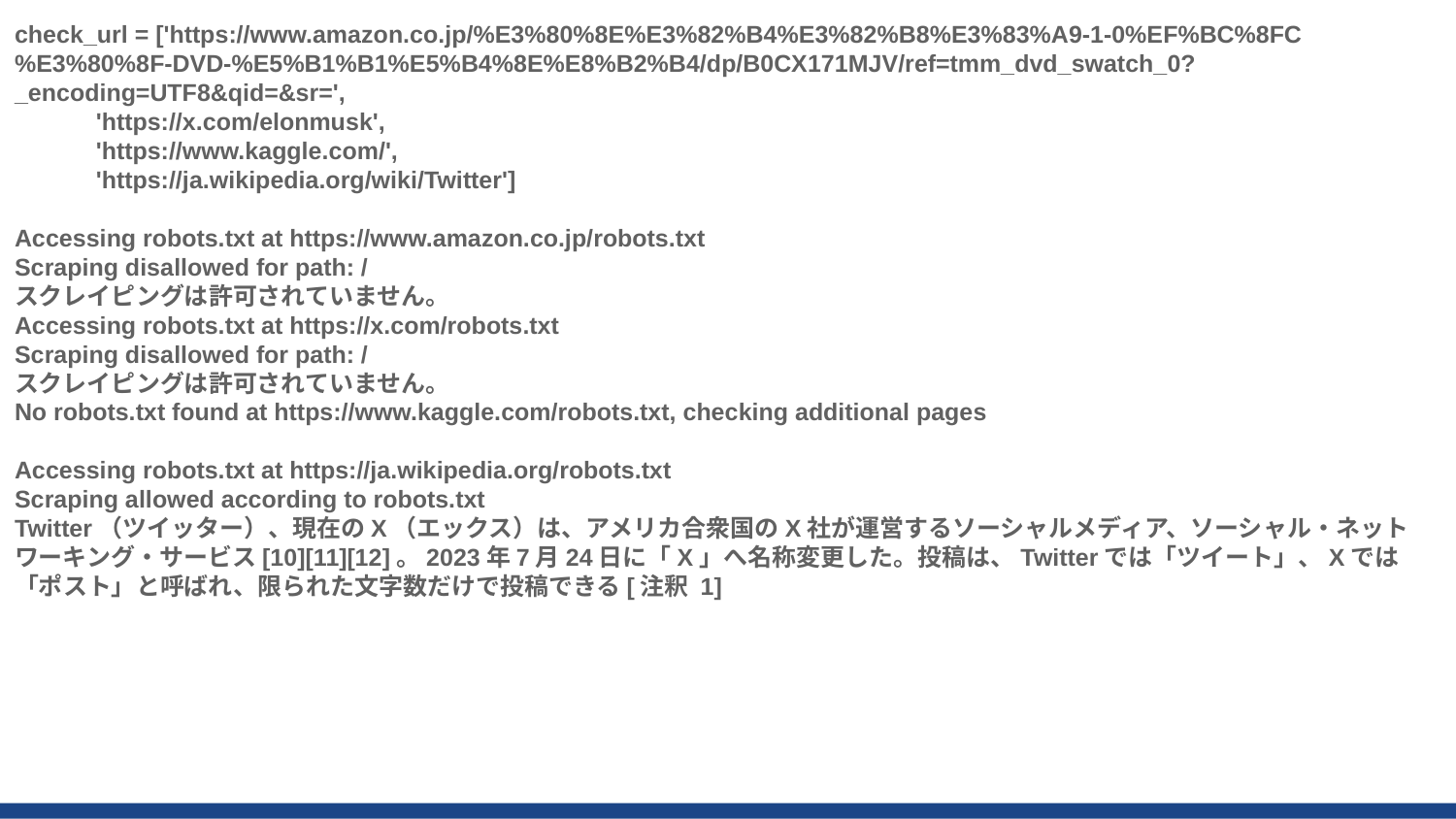

check_url = ['https://www.amazon.co.jp/%E3%80%8E%E3%82%B4%E3%82%B8%E3%83%A9-1-0%EF%BC%8FC%E3%80%8F-DVD-%E5%B1%B1%E5%B4%8E%E8%B2%B4/dp/B0CX171MJV/ref=tmm_dvd_swatch_0?_encoding=UTF8&qid=&sr=',
            'https://x.com/elonmusk',
            'https://www.kaggle.com/',
            'https://ja.wikipedia.org/wiki/Twitter']

Accessing robots.txt at https://www.amazon.co.jp/robots.txt
Scraping disallowed for path: /
スクレイピングは許可されていません。
Accessing robots.txt at https://x.com/robots.txt
Scraping disallowed for path: /
スクレイピングは許可されていません。
No robots.txt found at https://www.kaggle.com/robots.txt, checking additional pages

Accessing robots.txt at https://ja.wikipedia.org/robots.txt
Scraping allowed according to robots.txt
Twitter（ツイッター）、現在のX（エックス）は、アメリカ合衆国のX社が運営するソーシャルメディア、ソーシャル・ネットワーキング・サービス[10][11][12]。2023年7月24日に「X」へ名称変更した。投稿は、Twitterでは「ツイート」、Xでは「ポスト」と呼ばれ、限られた文字数だけで投稿できる[注釈 1]